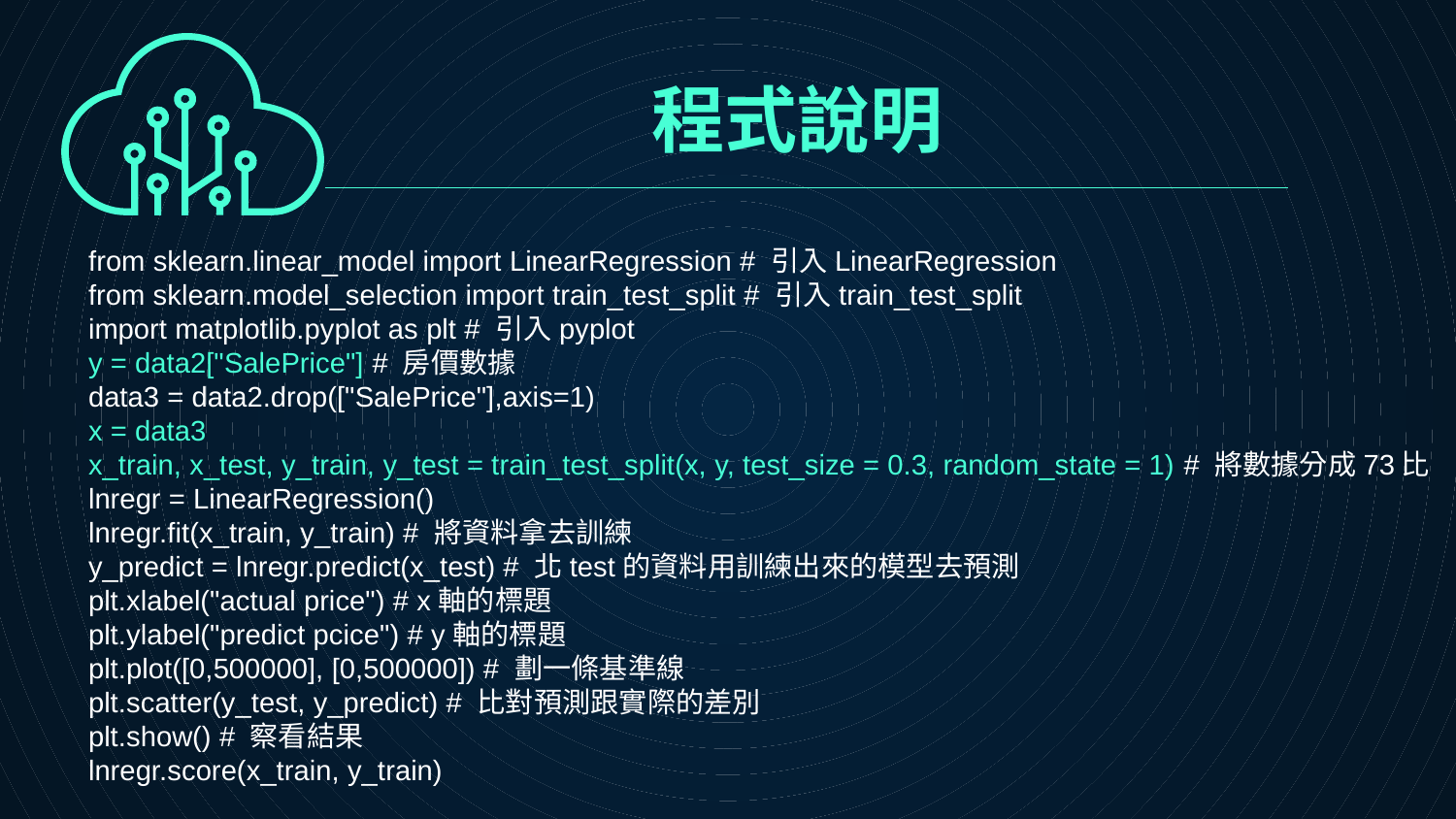

# 程式說明
from sklearn.linear_model import LinearRegression # 引入LinearRegression
from sklearn.model_selection import train_test_split # 引入train_test_split
import matplotlib.pyplot as plt # 引入pyplot
y = data2["SalePrice"] # 房價數據
data3 = data2.drop(["SalePrice"],axis=1)
x = data3
x_train, x_test, y_train, y_test = train_test_split(x, y, test_size = 0.3, random_state = 1) # 將數據分成73比
lnregr = LinearRegression()
lnregr.fit(x_train, y_train) # 將資料拿去訓練
y_predict = lnregr.predict(x_test) # 北test的資料用訓練出來的模型去預測
plt.xlabel("actual price") # x軸的標題
plt.ylabel("predict pcice") # y軸的標題
plt.plot([0,500000], [0,500000]) # 劃一條基準線
plt.scatter(y_test, y_predict) # 比對預測跟實際的差別
plt.show() # 察看結果
lnregr.score(x_train, y_train)